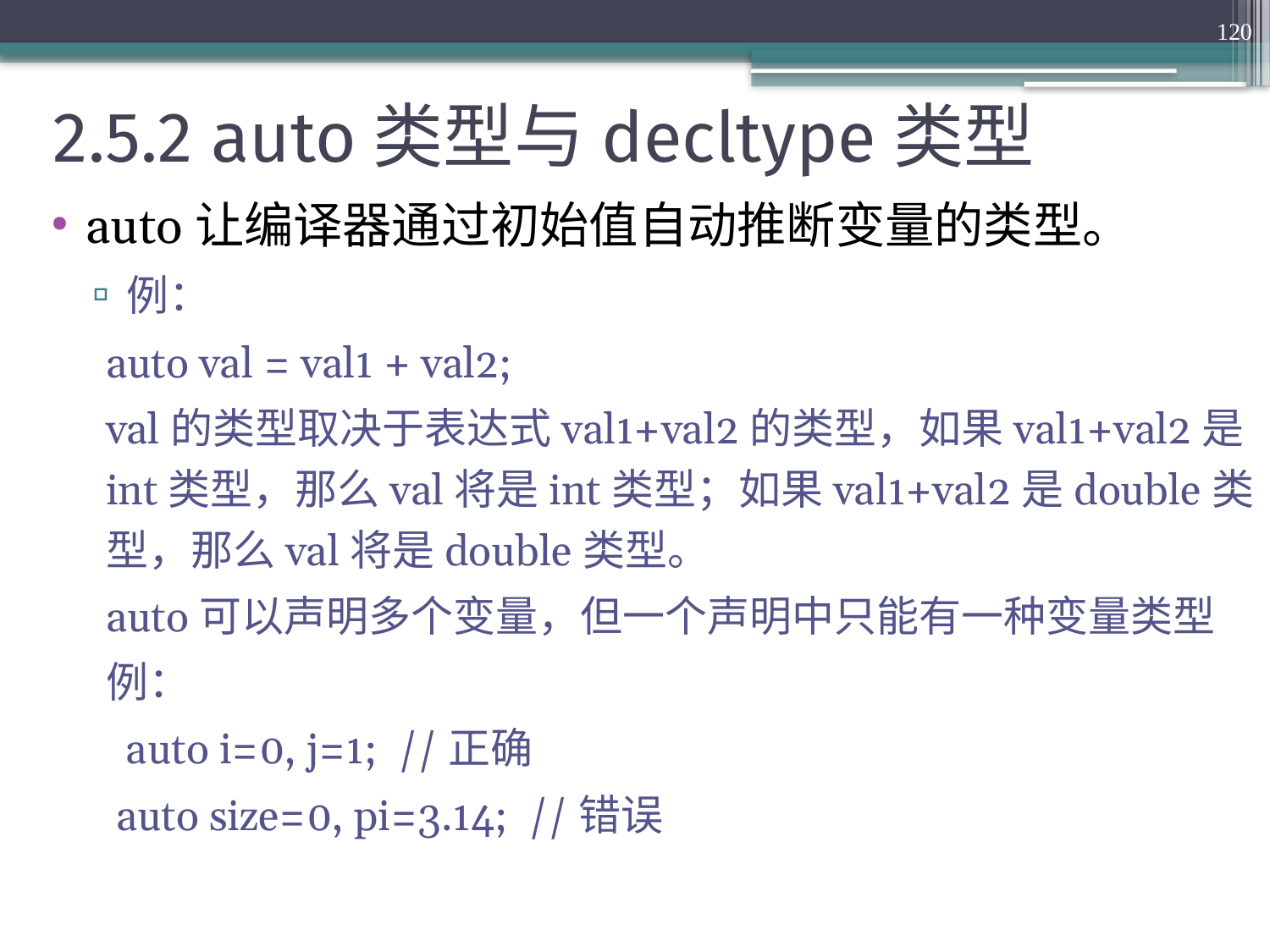

120
# 2.5.2 auto类型与decltype类型
auto让编译器通过初始值自动推断变量的类型。
例：
auto val = val1 + val2;
val的类型取决于表达式val1+val2的类型，如果val1+val2是int类型，那么val将是int类型；如果val1+val2是double类型，那么val将是double类型。
auto可以声明多个变量，但一个声明中只能有一种变量类型
例：
  auto i=0, j=1;  //正确
 auto size=0, pi=3.14;  //错误